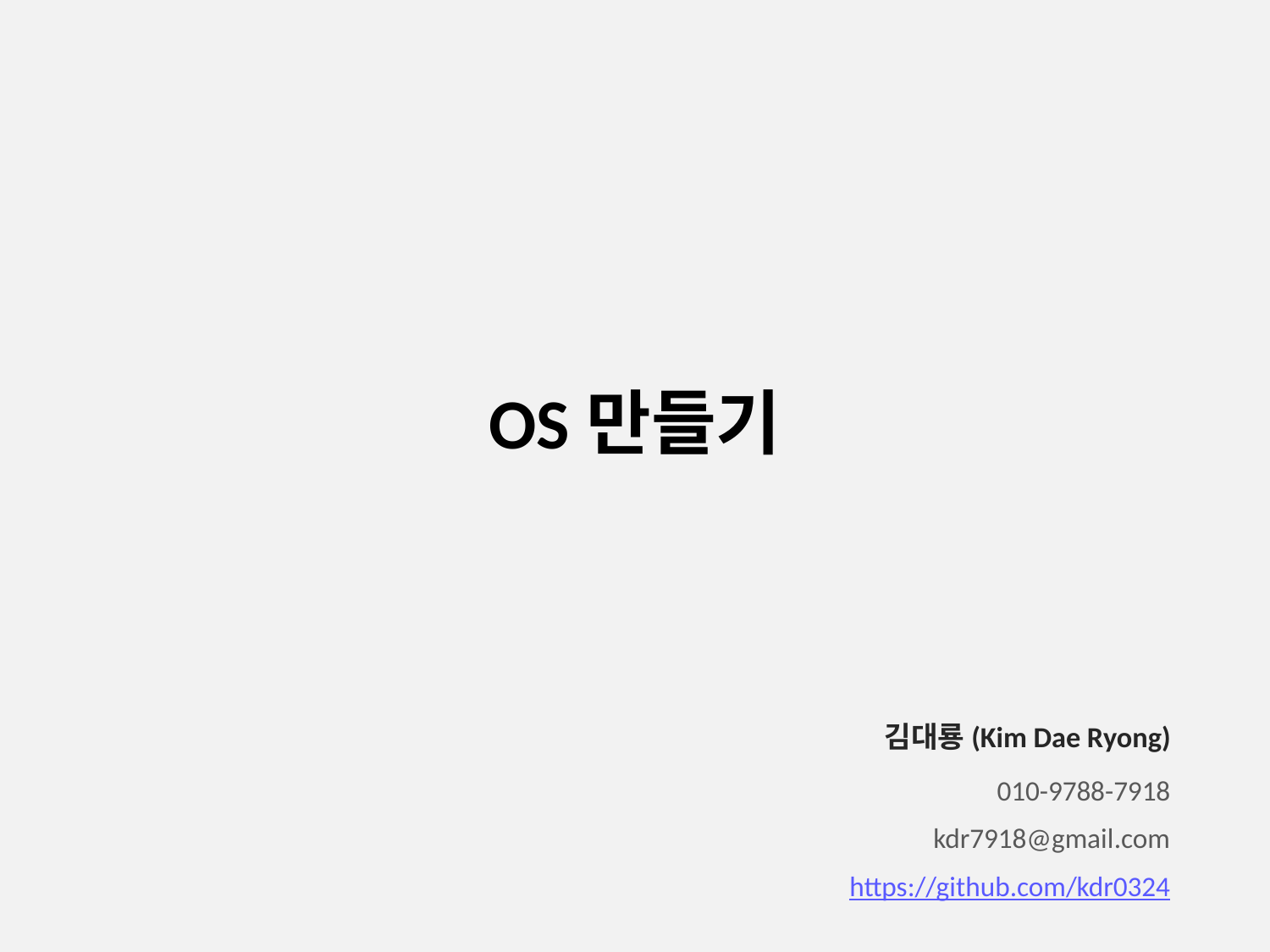

OS만들기
김대룡(Kim Dae Ryong)
010-9788-7918
kdr7918@gmail.com
https://github.com/kdr0324